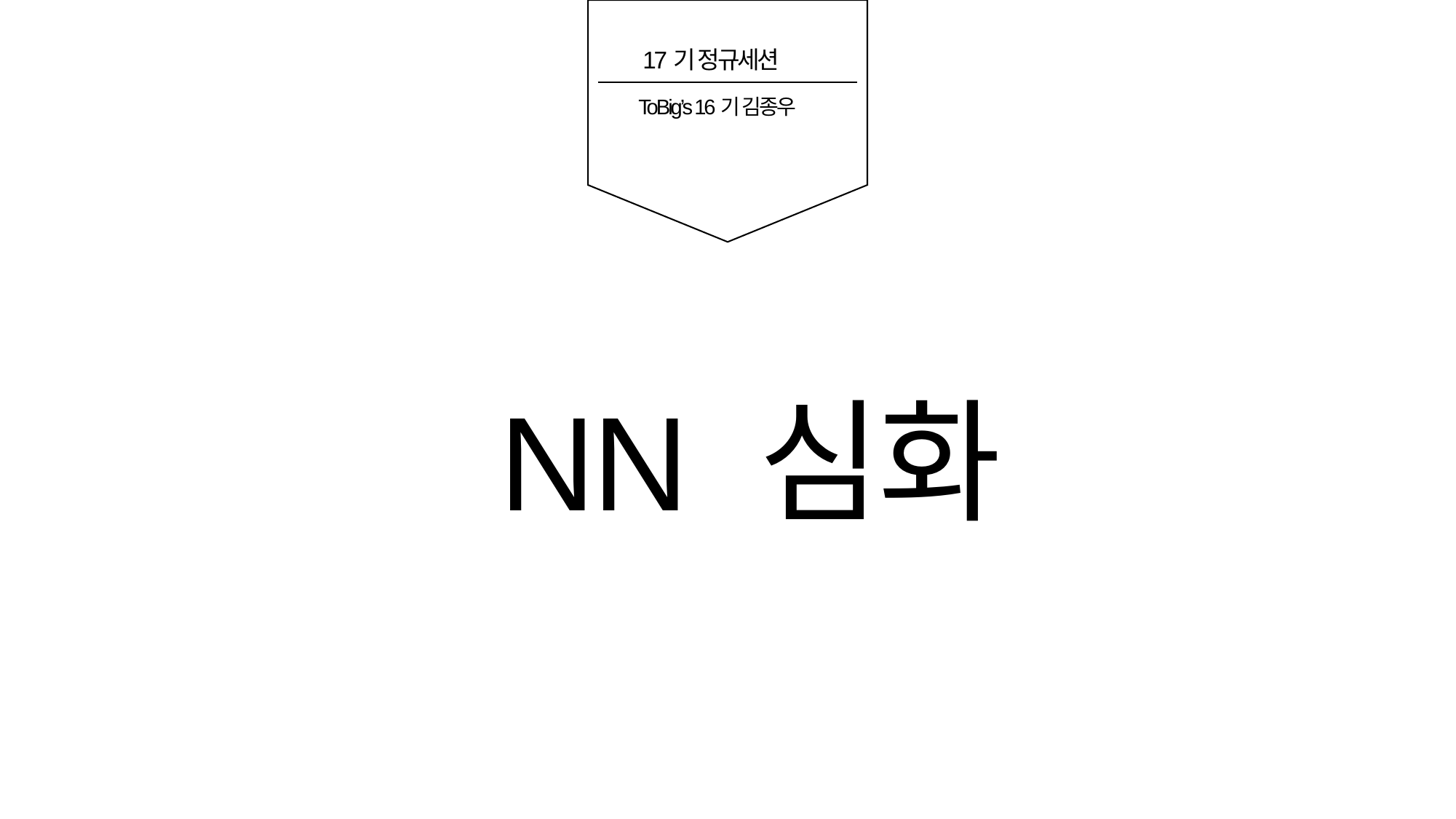

17기 정규세션
ToBig’s 16기 김종우

NN 심화